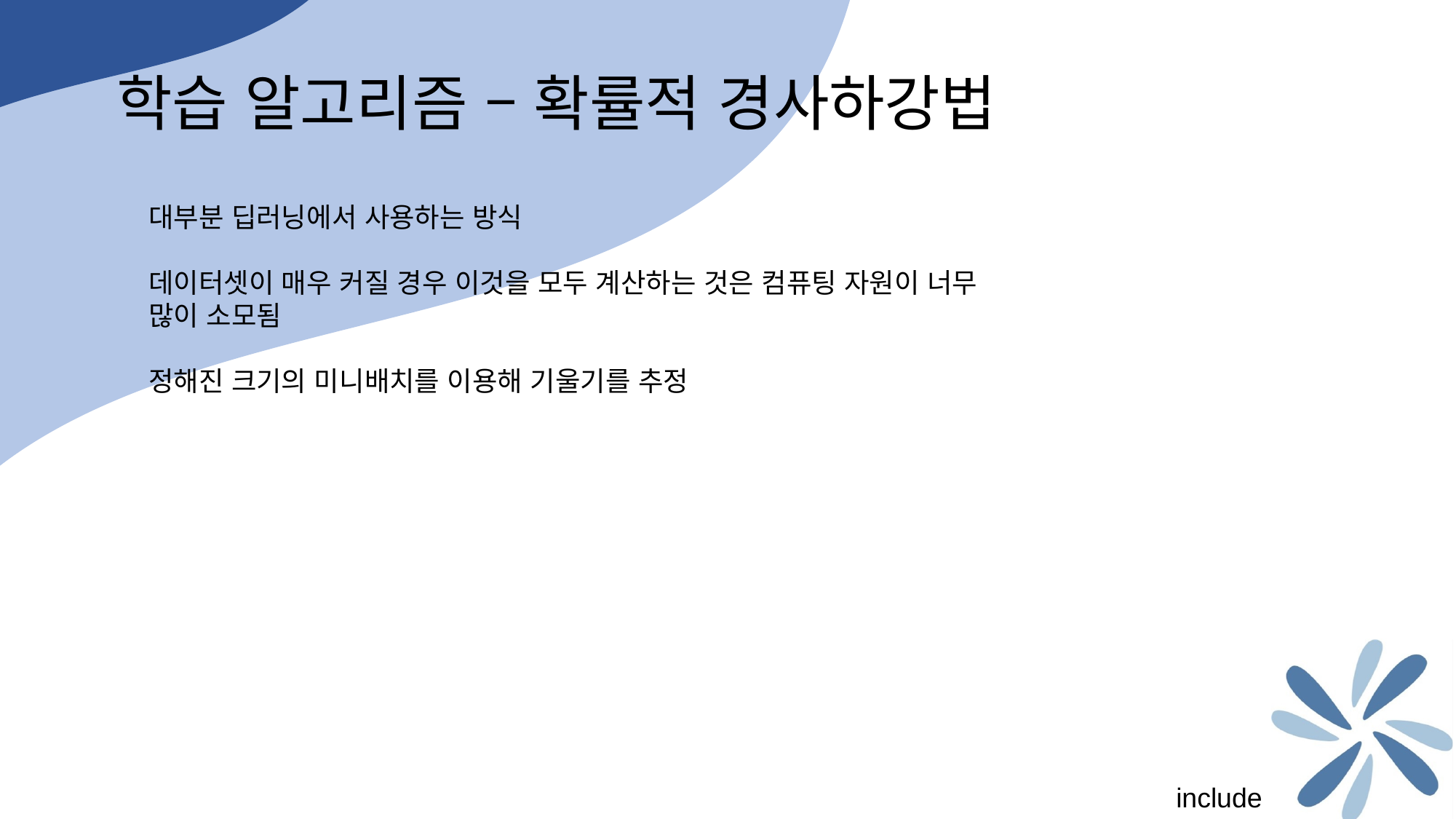

학습 알고리즘 – 확률적 경사하강법
대부분 딥러닝에서 사용하는 방식

데이터셋이 매우 커질 경우 이것을 모두 계산하는 것은 컴퓨팅 자원이 너무 많이 소모됨

정해진 크기의 미니배치를 이용해 기울기를 추정